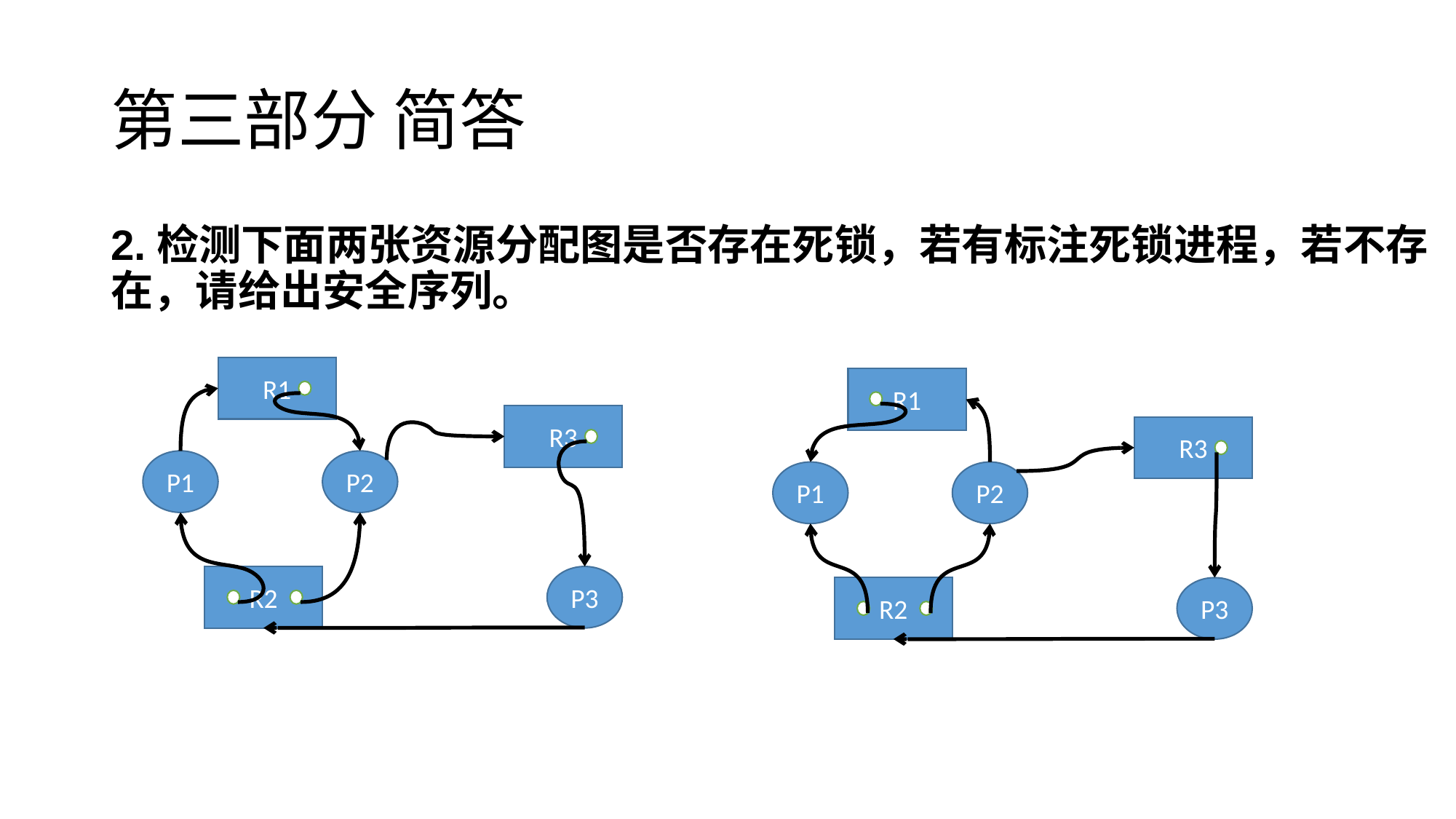

# 第三部分 简答
2.检测下面两张资源分配图是否存在死锁，若有标注死锁进程，若不存在，请给出安全序列。
R1

R3

P1
P2
R2

P3
R1

R3

P1
P2
R2

P3